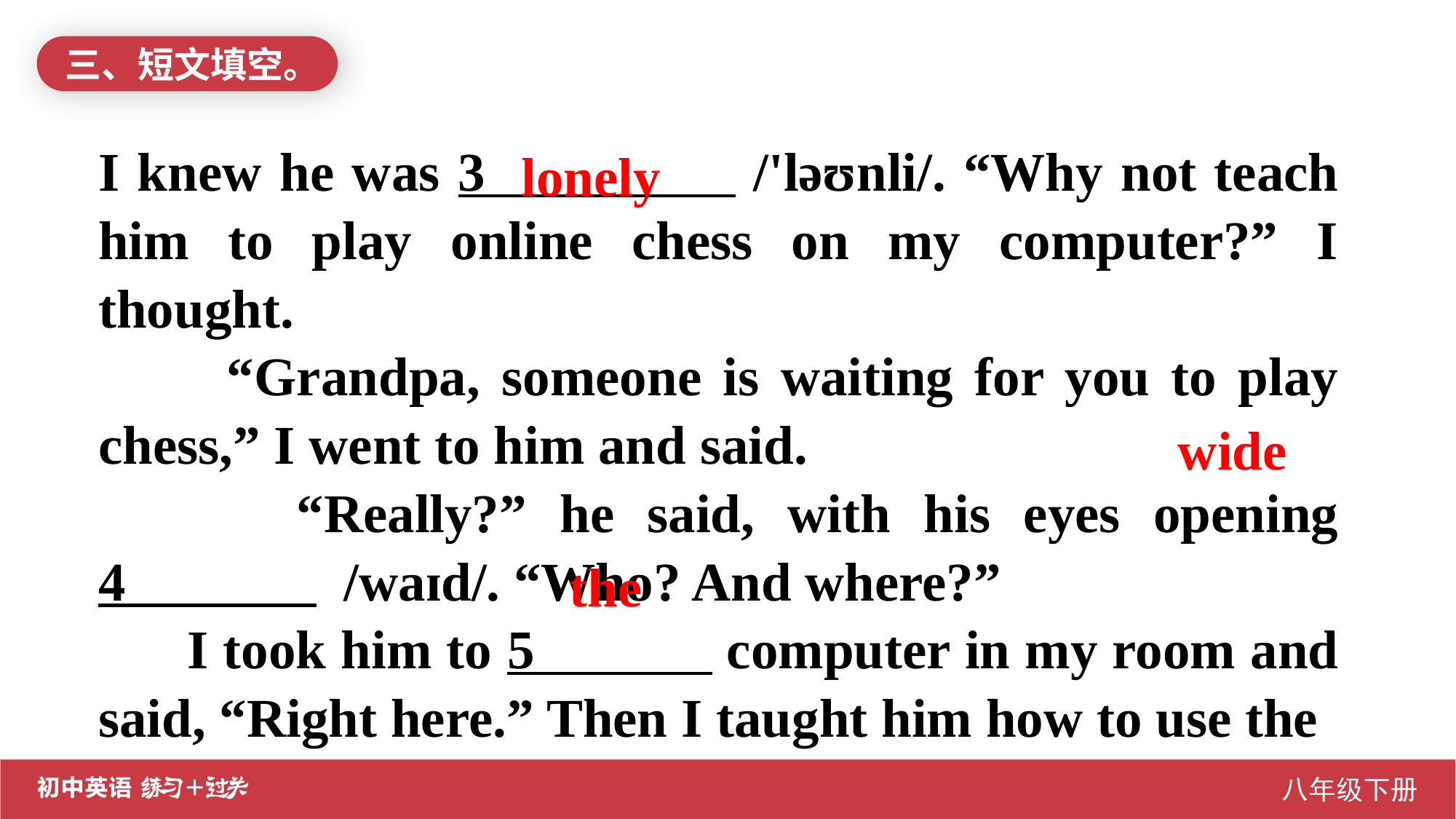

三、短文填空。
lonely
I knew he was 3               /'ləʊnli/. “Why not teach him to play online chess on my computer?” I thought.
      “Grandpa, someone is waiting for you to play chess,” I went to him and said.
      “Really?” he said, with his eyes opening 4              . /waɪd/. “Who? And where?”
      I took him to 5             computer in my room and said, “Right here.” Then I taught him how to use the
wide
the